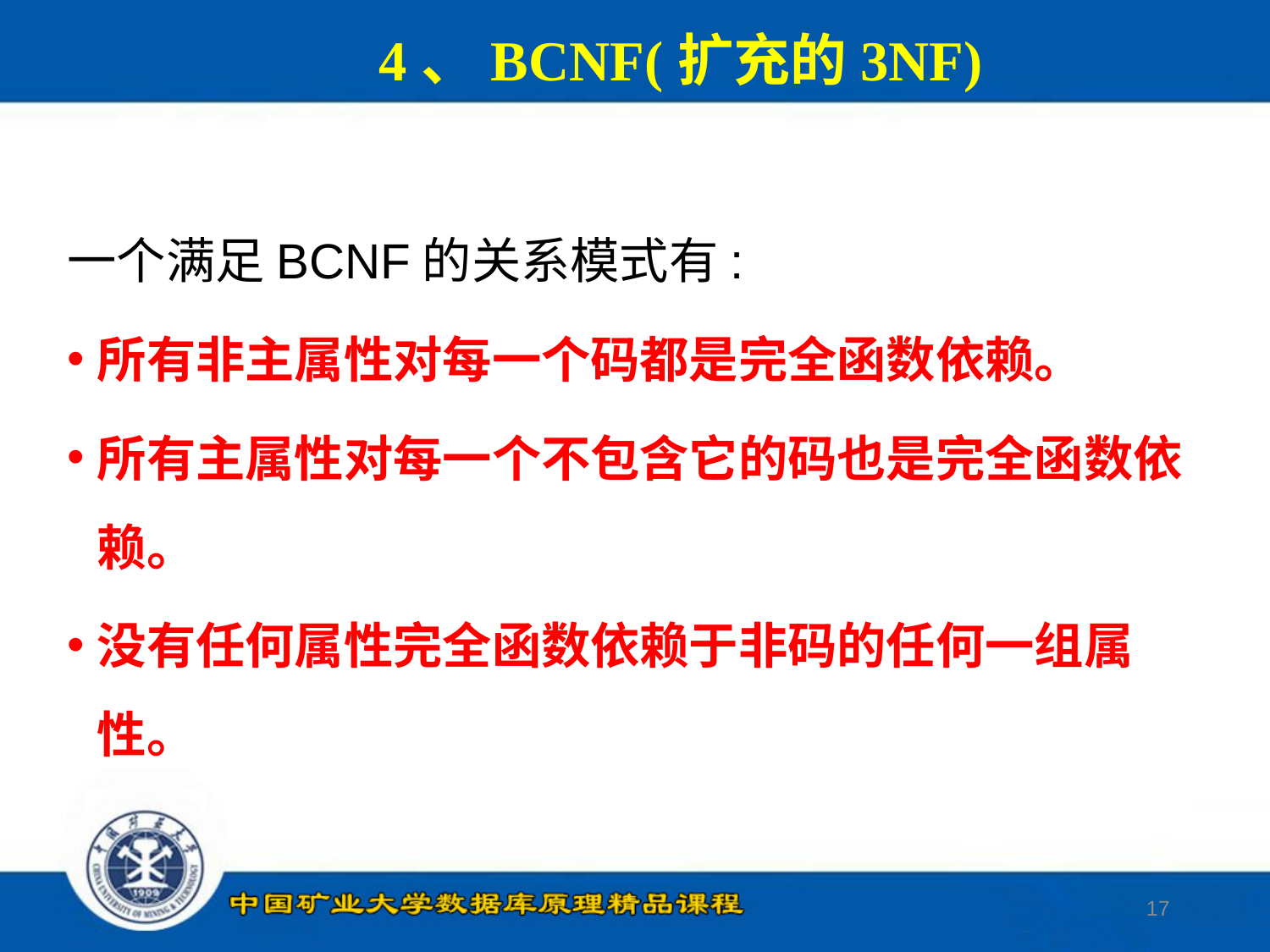

4、BCNF(扩充的3NF)
一个满足BCNF的关系模式有:
所有非主属性对每一个码都是完全函数依赖。
所有主属性对每一个不包含它的码也是完全函数依赖。
没有任何属性完全函数依赖于非码的任何一组属性。
17